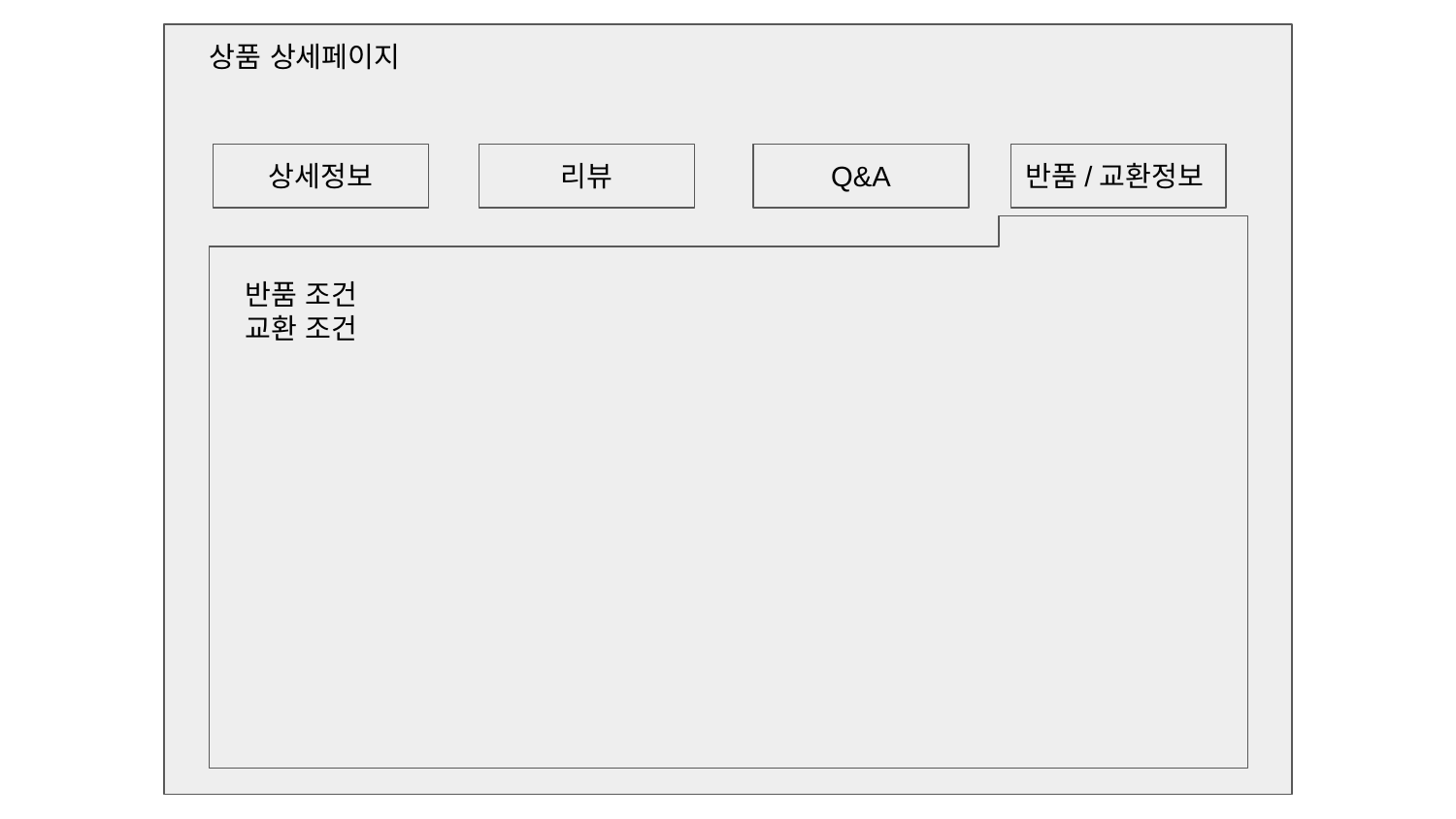

상품 상세페이지
상세정보
리뷰
Q&A
반품/교환정보
반품 조건
교환 조건